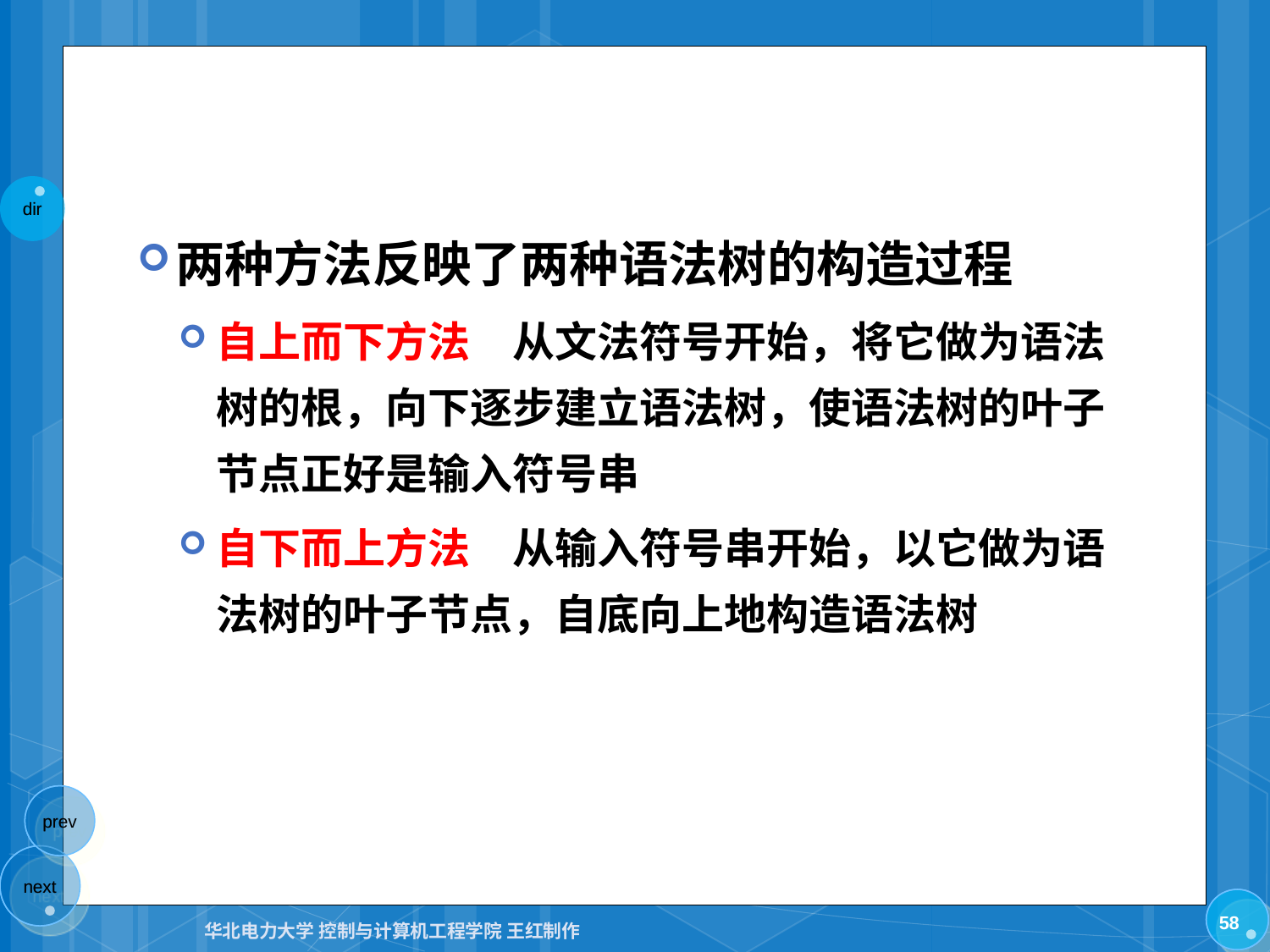

#
两种方法反映了两种语法树的构造过程
自上而下方法　从文法符号开始，将它做为语法树的根，向下逐步建立语法树，使语法树的叶子节点正好是输入符号串
自下而上方法　从输入符号串开始，以它做为语法树的叶子节点，自底向上地构造语法树
58
华北电力大学 控制与计算机工程学院 王红制作